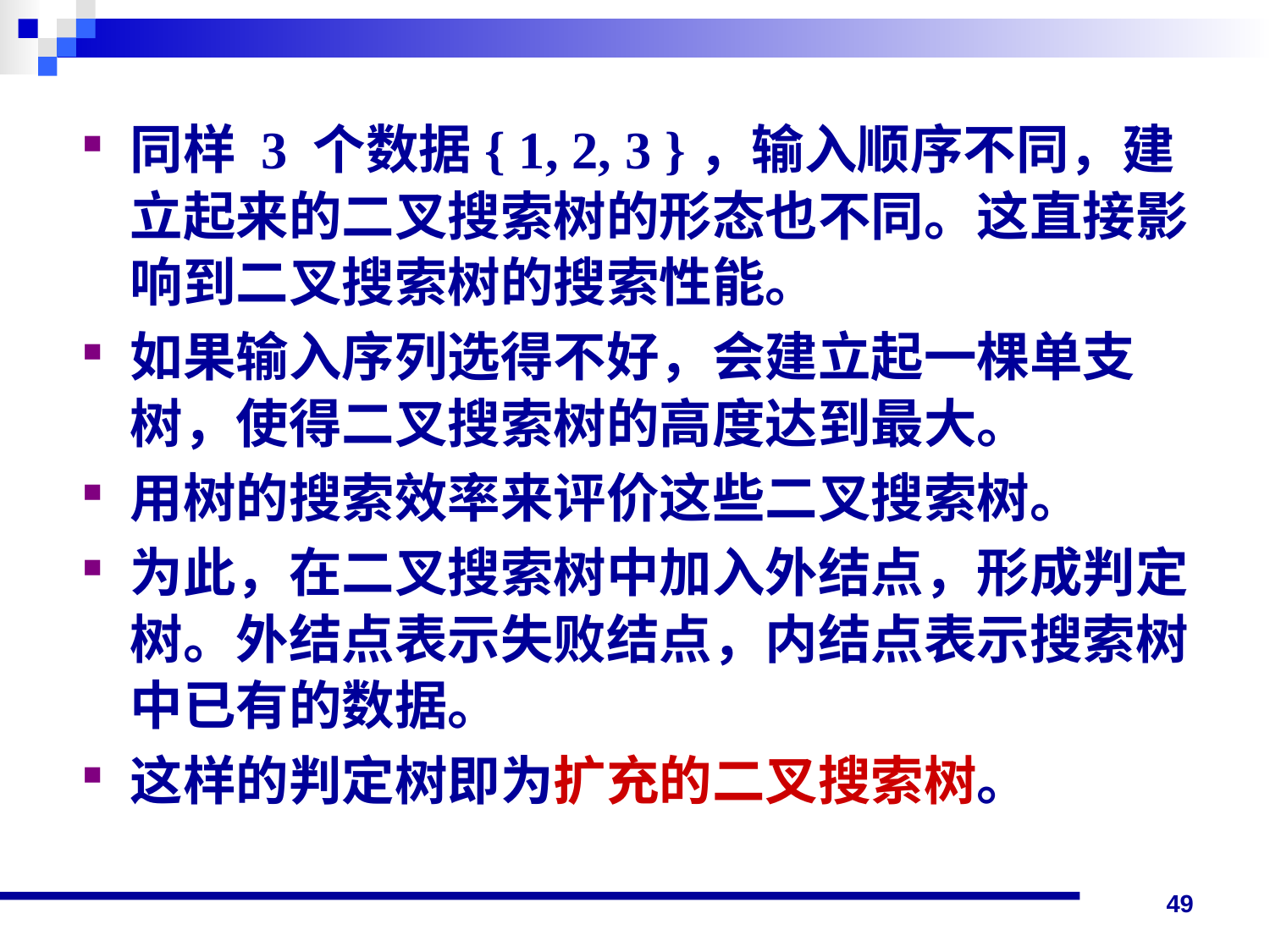

同样 3 个数据{ 1, 2, 3 }，输入顺序不同，建立起来的二叉搜索树的形态也不同。这直接影响到二叉搜索树的搜索性能。
如果输入序列选得不好，会建立起一棵单支树，使得二叉搜索树的高度达到最大。
用树的搜索效率来评价这些二叉搜索树。
为此，在二叉搜索树中加入外结点，形成判定树。外结点表示失败结点，内结点表示搜索树中已有的数据。
这样的判定树即为扩充的二叉搜索树。
49